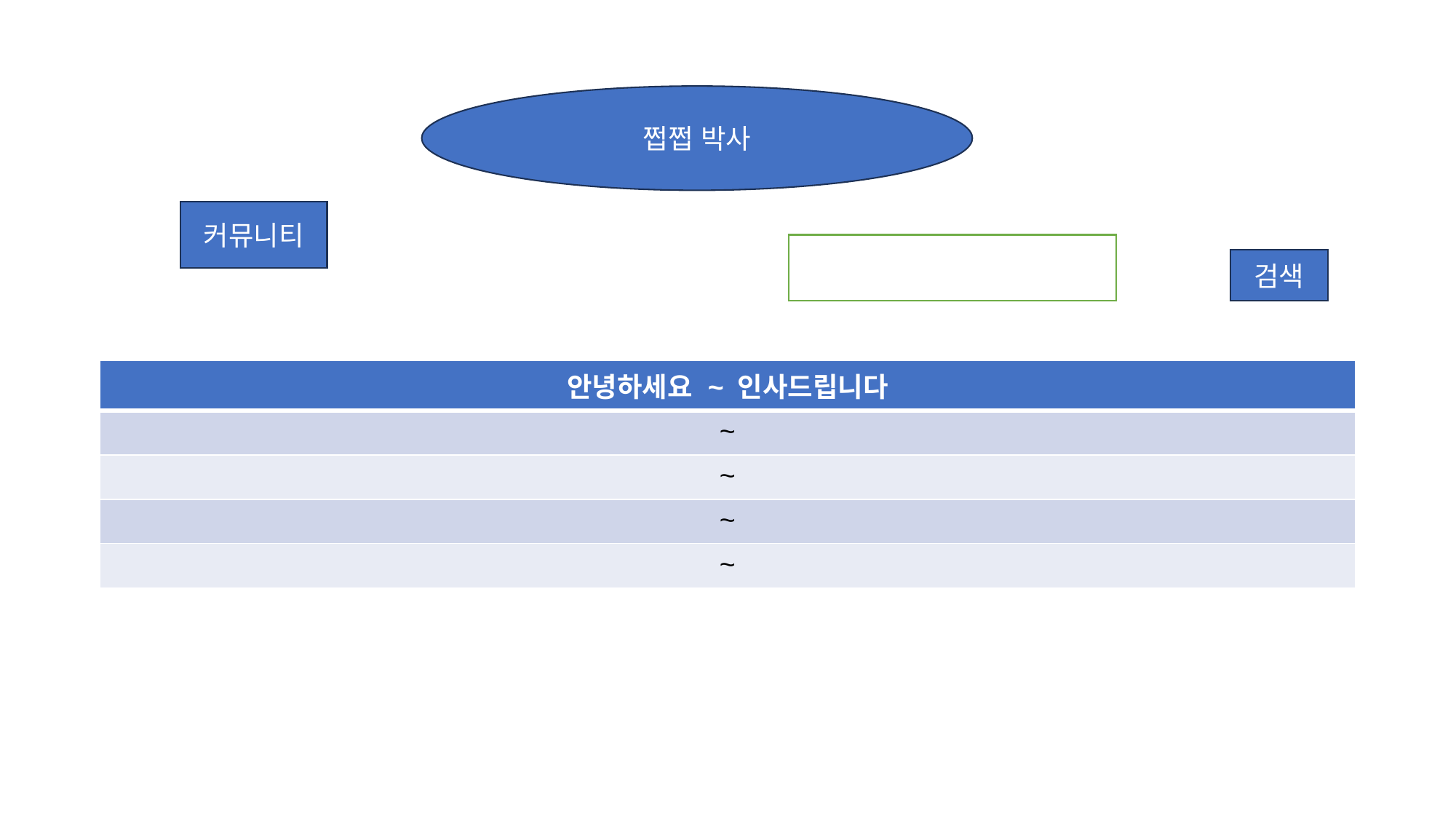

#
쩝쩝 박사
커뮤니티

검색
| 안녕하세요 ~ 인사드립니다 |
| --- |
| ~ |
| ~ |
| ~ |
| ~ |